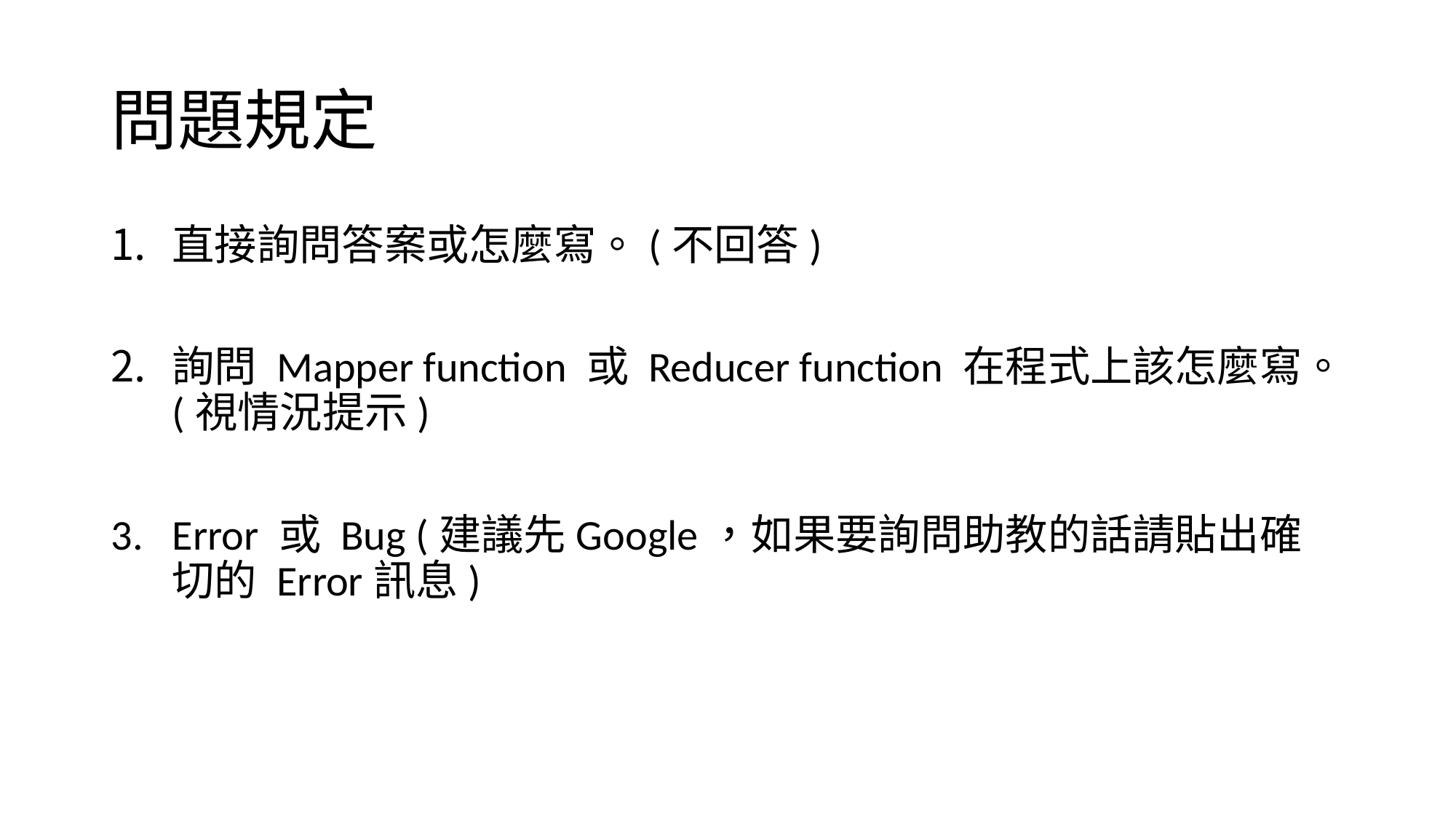

# 問題規定
直接詢問答案或怎麼寫。(不回答)

詢問 Mapper function 或 Reducer function 在程式上該怎麼寫。(視情況提示)

Error 或 Bug (建議先Google，如果要詢問助教的話請貼出確切的 Error訊息)